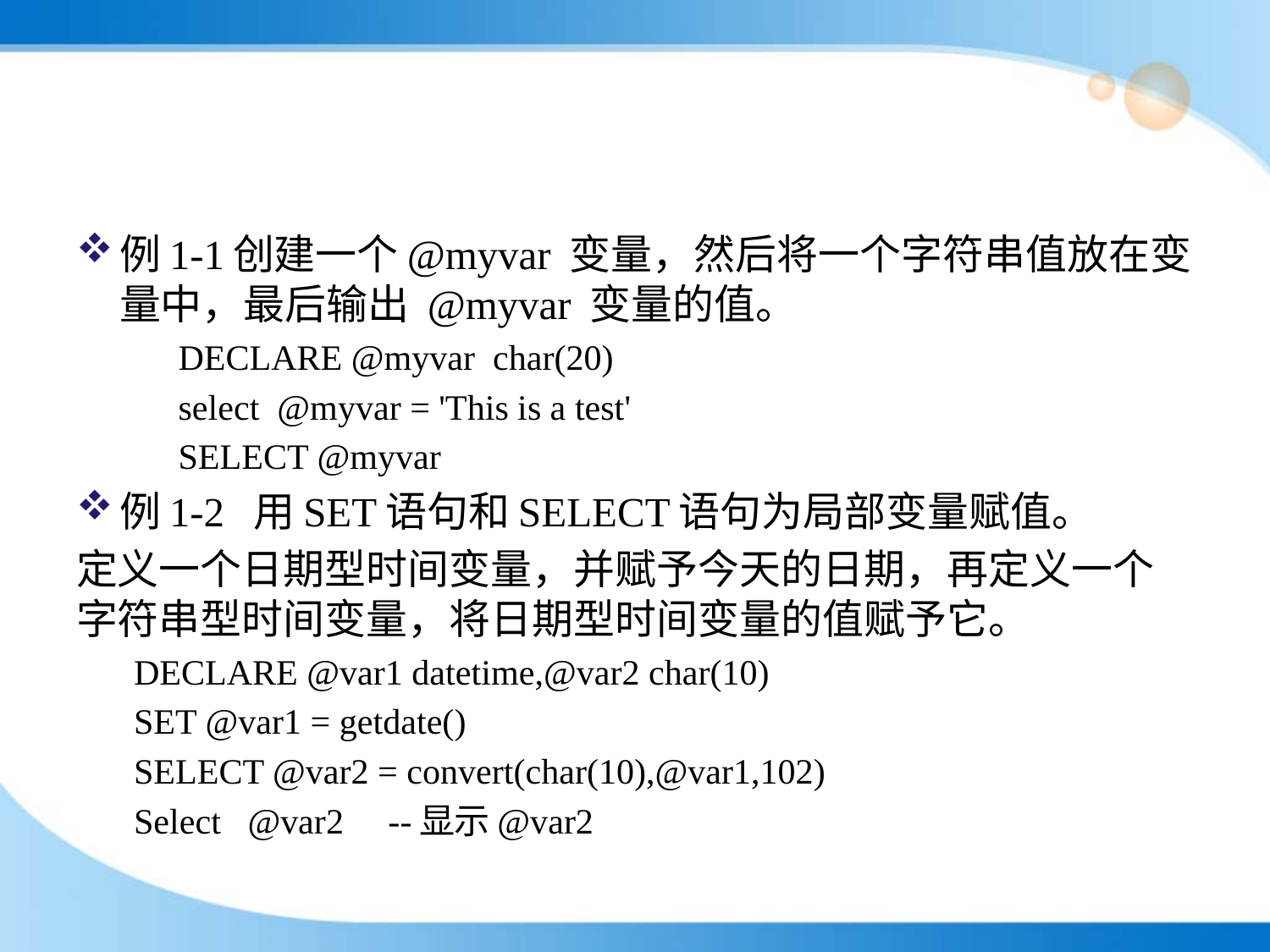

#
例1-1创建一个@myvar 变量，然后将一个字符串值放在变量中，最后输出 @myvar 变量的值。
     DECLARE @myvar  char(20)
     select  @myvar = 'This is a test'
     SELECT @myvar
例1-2  用SET语句和SELECT语句为局部变量赋值。
定义一个日期型时间变量，并赋予今天的日期，再定义一个字符串型时间变量，将日期型时间变量的值赋予它。
DECLARE @var1 datetime,@var2 char(10)
SET @var1 = getdate()
SELECT @var2 = convert(char(10),@var1,102)
Select   @var2     --显示@var2